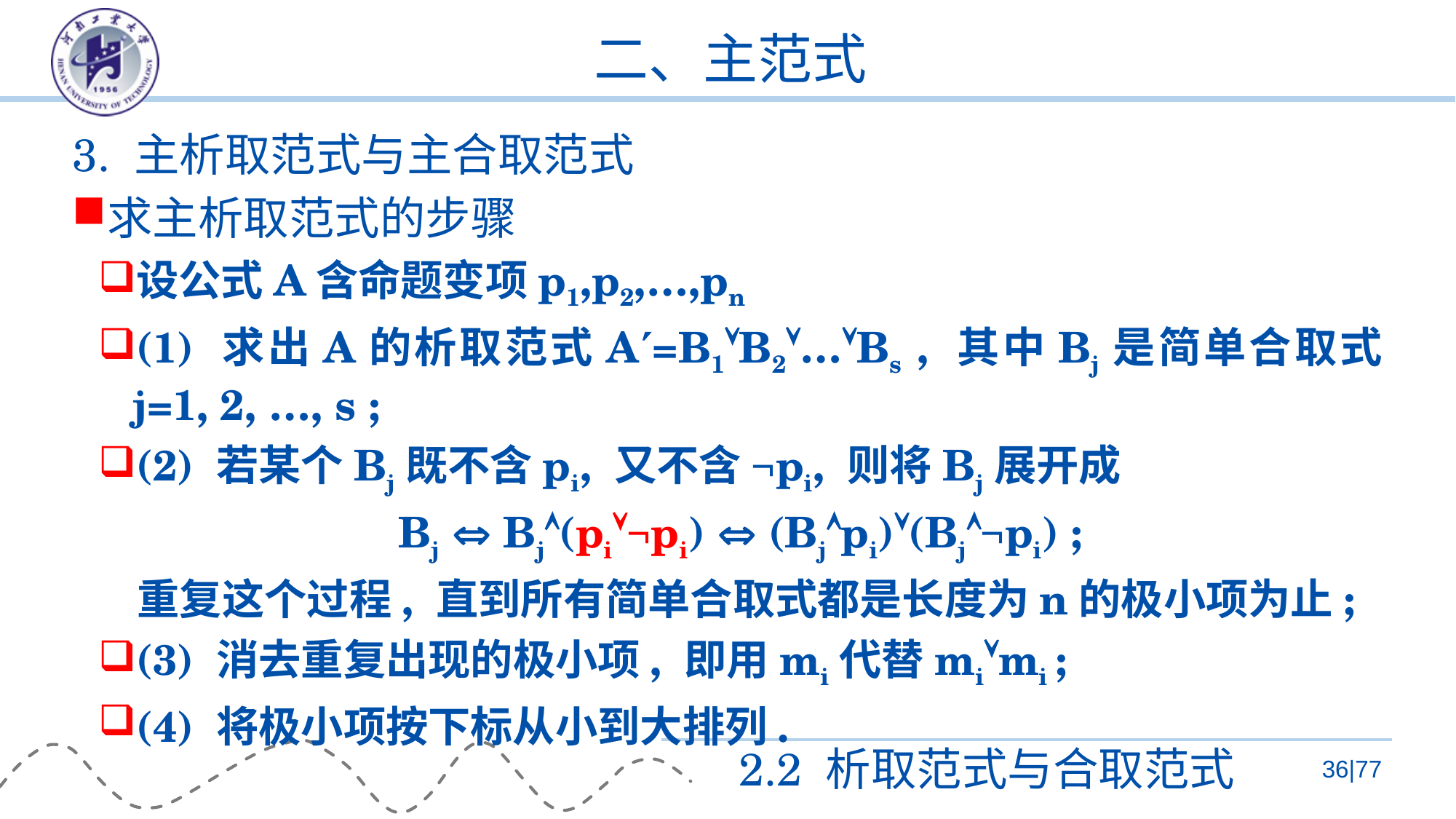

# 二、主范式
3. 主析取范式与主合取范式
求主析取范式的步骤
设公式A含命题变项p1,p2,…,pn
(1) 求出A的析取范式A′=B1∨B2∨…∨Bs , 其中Bj是简单合取式 j=1, 2, …, s ;
(2) 若某个Bj既不含pi, 又不含¬pi, 则将Bj展开成
Bj ⇔ Bj∧(pi∨¬pi) ⇔ (Bj∧pi)∨(Bj∧¬pi) ;
   重复这个过程, 直到所有简单合取式都是长度为n的极小项为止;
(3) 消去重复出现的极小项, 即用mi代替mi∨mi ;
(4) 将极小项按下标从小到大排列.
2.2 析取范式与合取范式
36|77